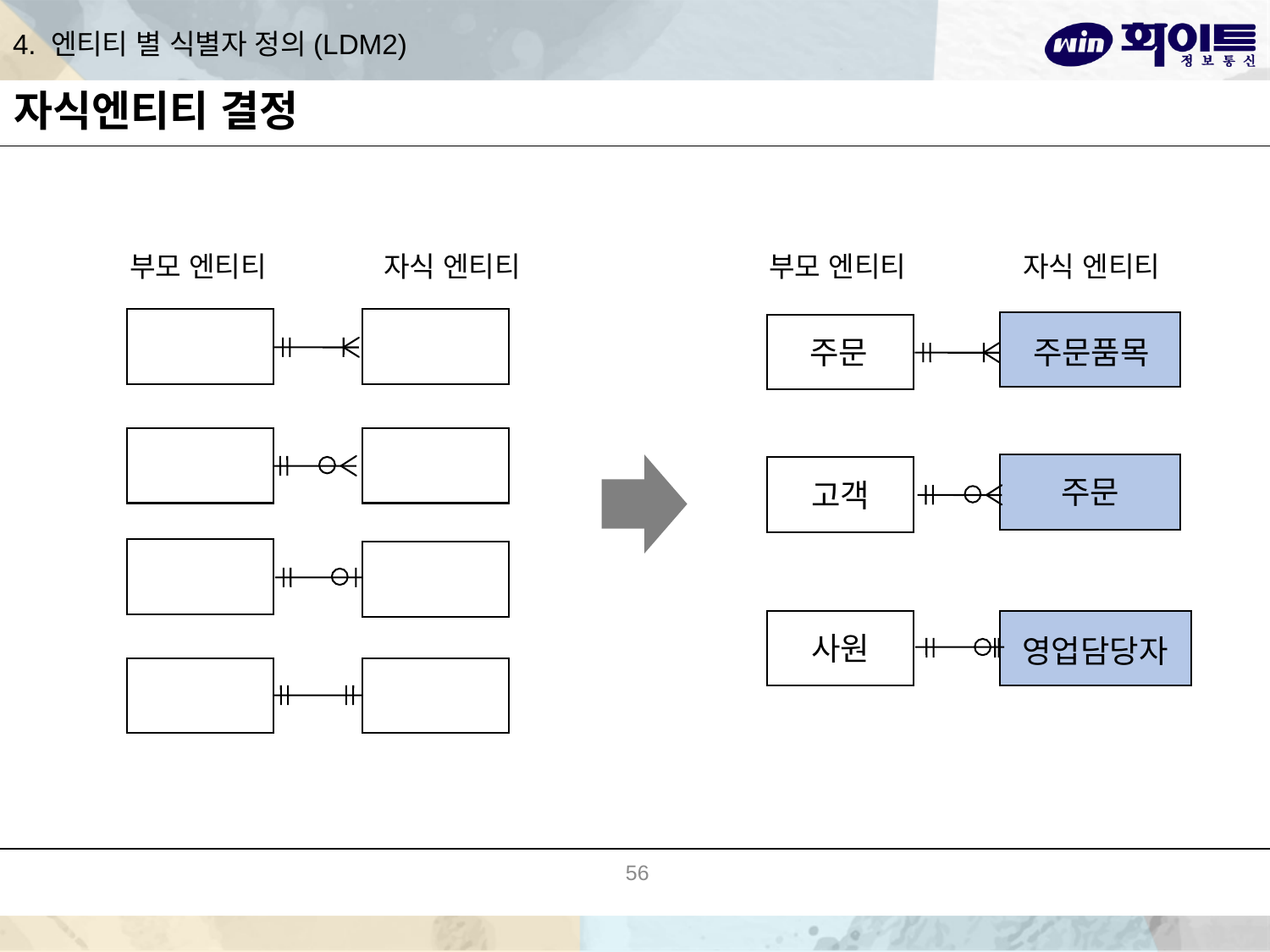

# 4. 엔티티 별 식별자 정의(LDM2)
자식엔티티 결정

부모 엔티티	자식 엔티티
부모 엔티티	자식 엔티티

주문
주문품목

주문
고객

사원
영업담당자

56